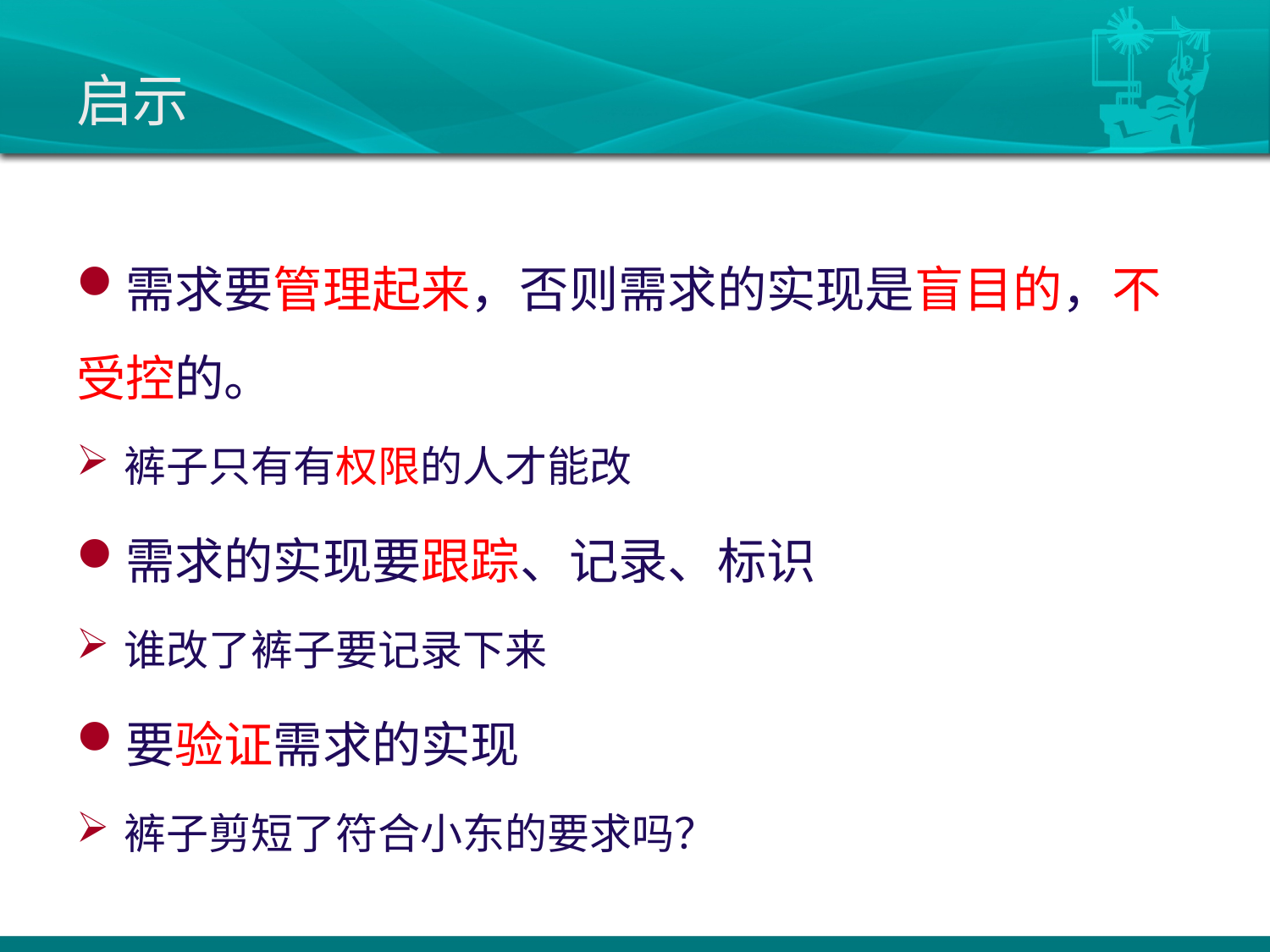

# 启示
需求要管理起来，否则需求的实现是盲目的，不受控的。
裤子只有有权限的人才能改
需求的实现要跟踪、记录、标识
谁改了裤子要记录下来
要验证需求的实现
裤子剪短了符合小东的要求吗？